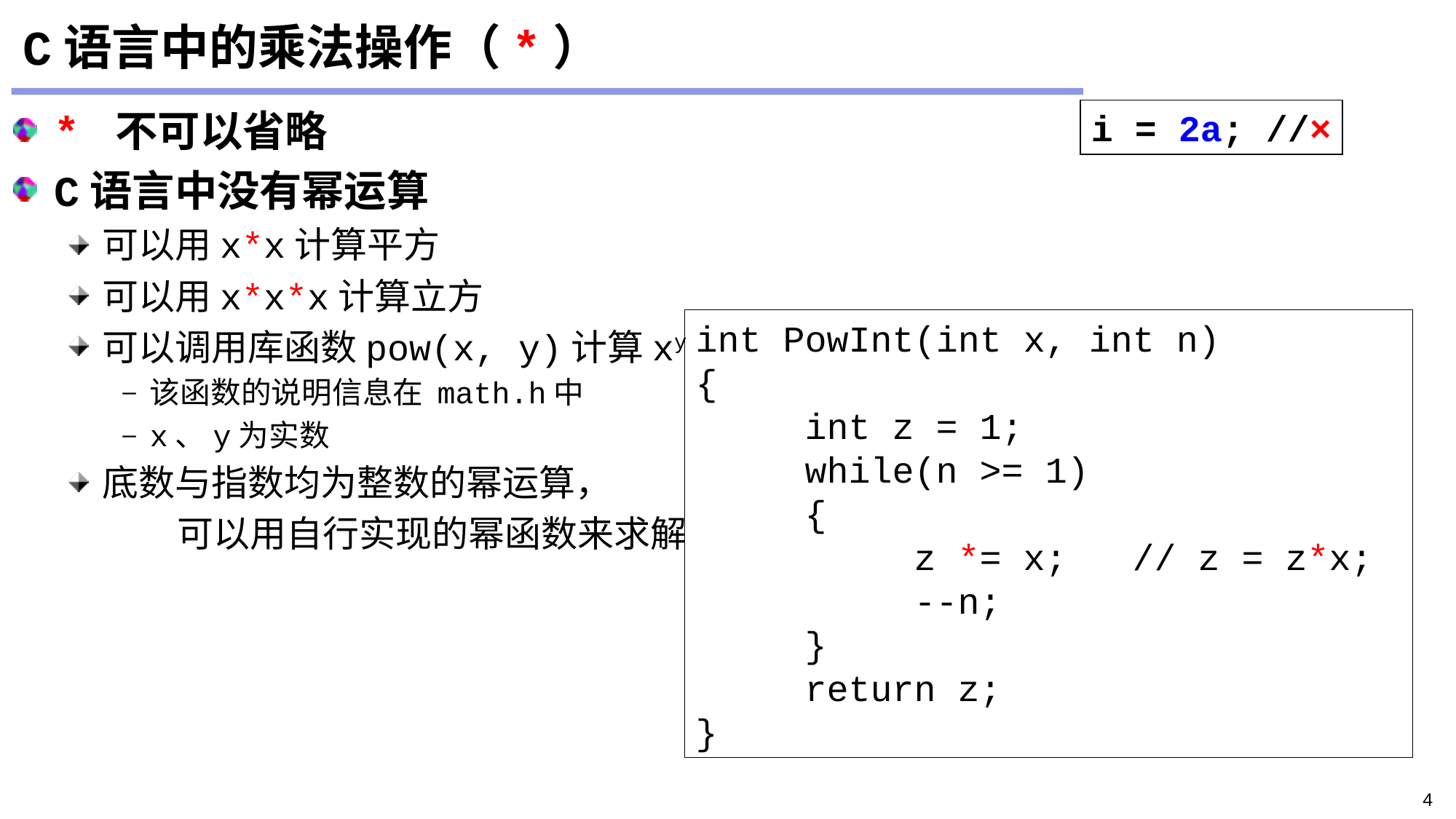

# C语言中的乘法操作（*）
i = 2a; //×
* 不可以省略
C语言中没有幂运算
可以用x*x计算平方
可以用x*x*x计算立方
可以调用库函数pow(x, y)计算xy
该函数的说明信息在 math.h中
x、y为实数
底数与指数均为整数的幂运算，
	可以用自行实现的幂函数来求解

int PowInt(int x, int n)
{
	int z = 1;
	while(n >= 1)
	{
		z *= x;	// z = z*x;
		--n;
	}
	return z;
}
4